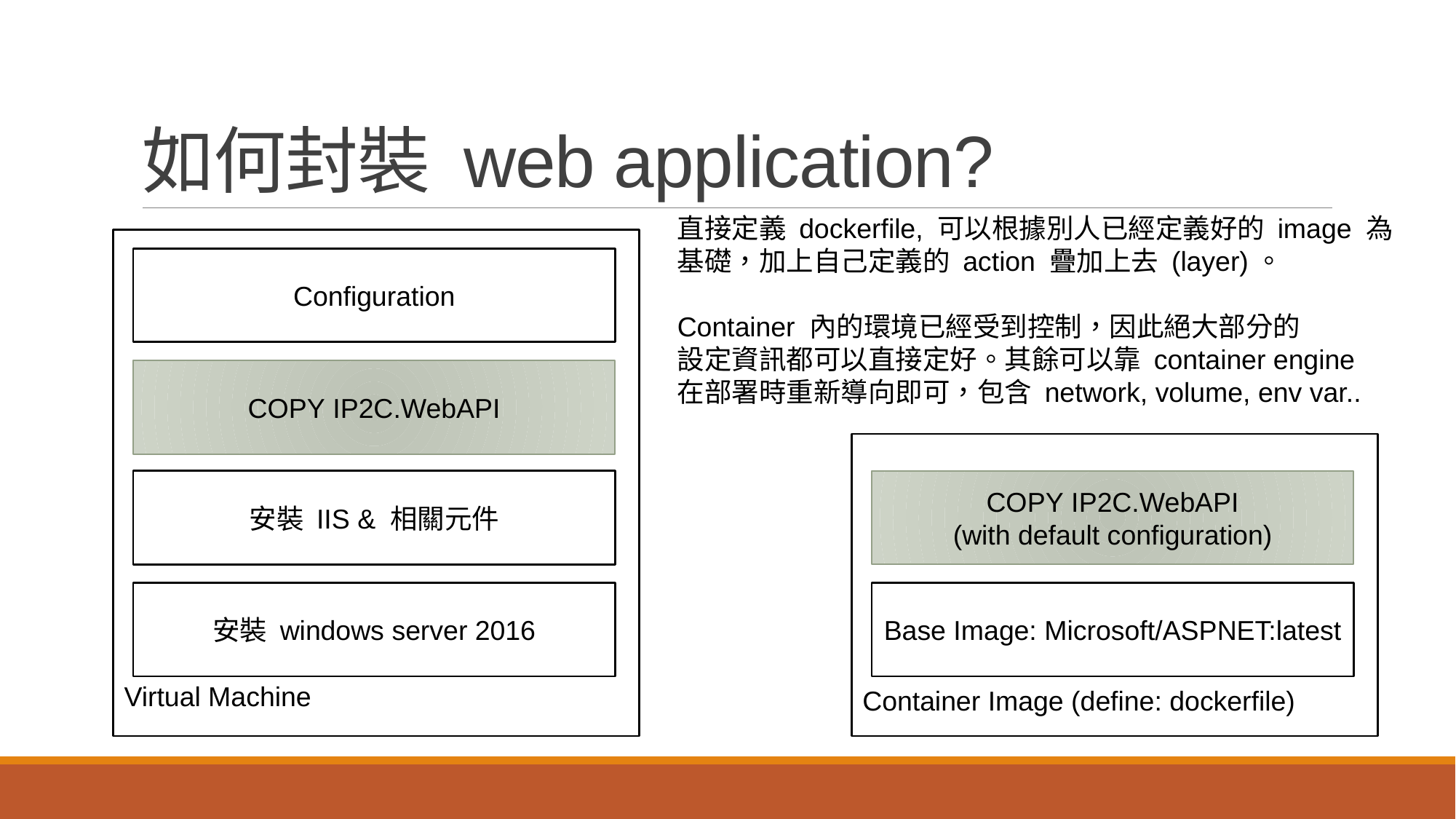

# 如何封裝 web application?
直接定義 dockerfile, 可以根據別人已經定義好的 image 為
基礎，加上自己定義的 action 疊加上去 (layer)。

Container 內的環境已經受到控制，因此絕大部分的
設定資訊都可以直接定好。其餘可以靠 container engine
在部署時重新導向即可，包含 network, volume, env var..

Virtual Machine
Configuration
COPY IP2C.WebAPI

Container Image (define: dockerfile)
安裝 IIS & 相關元件
COPY IP2C.WebAPI
(with default configuration)
安裝 windows server 2016
Base Image: Microsoft/ASPNET:latest